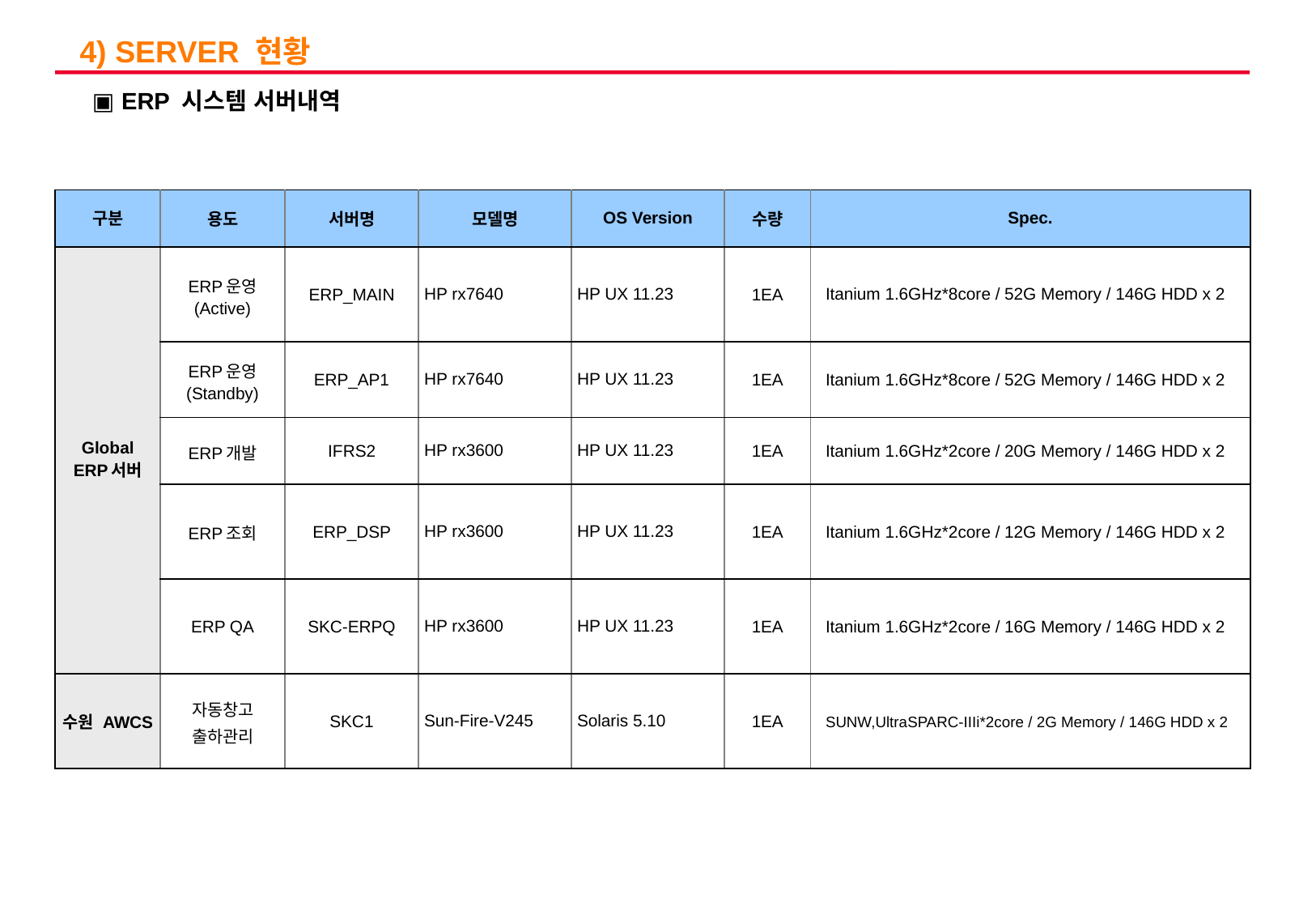

# 4) SERVER 현황
▣ ERP 시스템 서버내역
| 구분 | 용도 | 서버명 | 모델명 | OS Version | 수량 | Spec. |
| --- | --- | --- | --- | --- | --- | --- |
| Global ERP서버 | ERP운영 (Active) | ERP\_MAIN | HP rx7640 | HP UX 11.23 | 1EA | Itanium 1.6GHz\*8core / 52G Memory / 146G HDD x 2 |
|  | ERP운영 (Standby) | ERP\_AP1 | HP rx7640 | HP UX 11.23 | 1EA | Itanium 1.6GHz\*8core / 52G Memory / 146G HDD x 2 |
|  | ERP개발 | IFRS2 | HP rx3600 | HP UX 11.23 | 1EA | Itanium 1.6GHz\*2core / 20G Memory / 146G HDD x 2 |
|  | ERP조회 | ERP\_DSP | HP rx3600 | HP UX 11.23 | 1EA | Itanium 1.6GHz\*2core / 12G Memory / 146G HDD x 2 |
|  | ERP QA | SKC-ERPQ | HP rx3600 | HP UX 11.23 | 1EA | Itanium 1.6GHz\*2core / 16G Memory / 146G HDD x 2 |
| 수원 AWCS | 자동창고 출하관리 | SKC1 | Sun-Fire-V245 | Solaris 5.10 | 1EA | SUNW,UltraSPARC-IIIi\*2core / 2G Memory / 146G HDD x 2 |